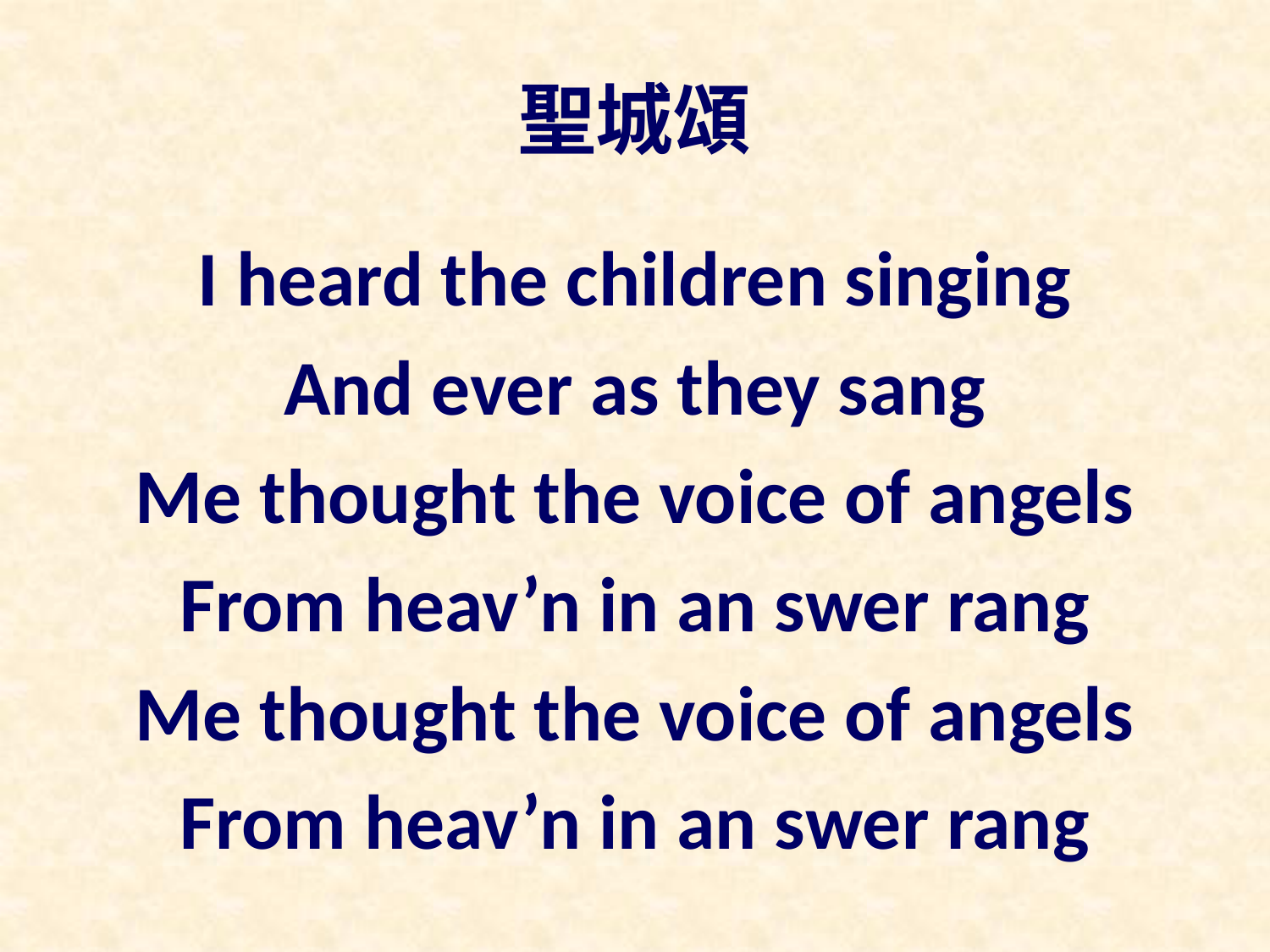

# 聖城頌
I heard the children singing
And ever as they sang
Me thought the voice of angels
From heav’n in an swer rang
Me thought the voice of angels
From heav’n in an swer rang